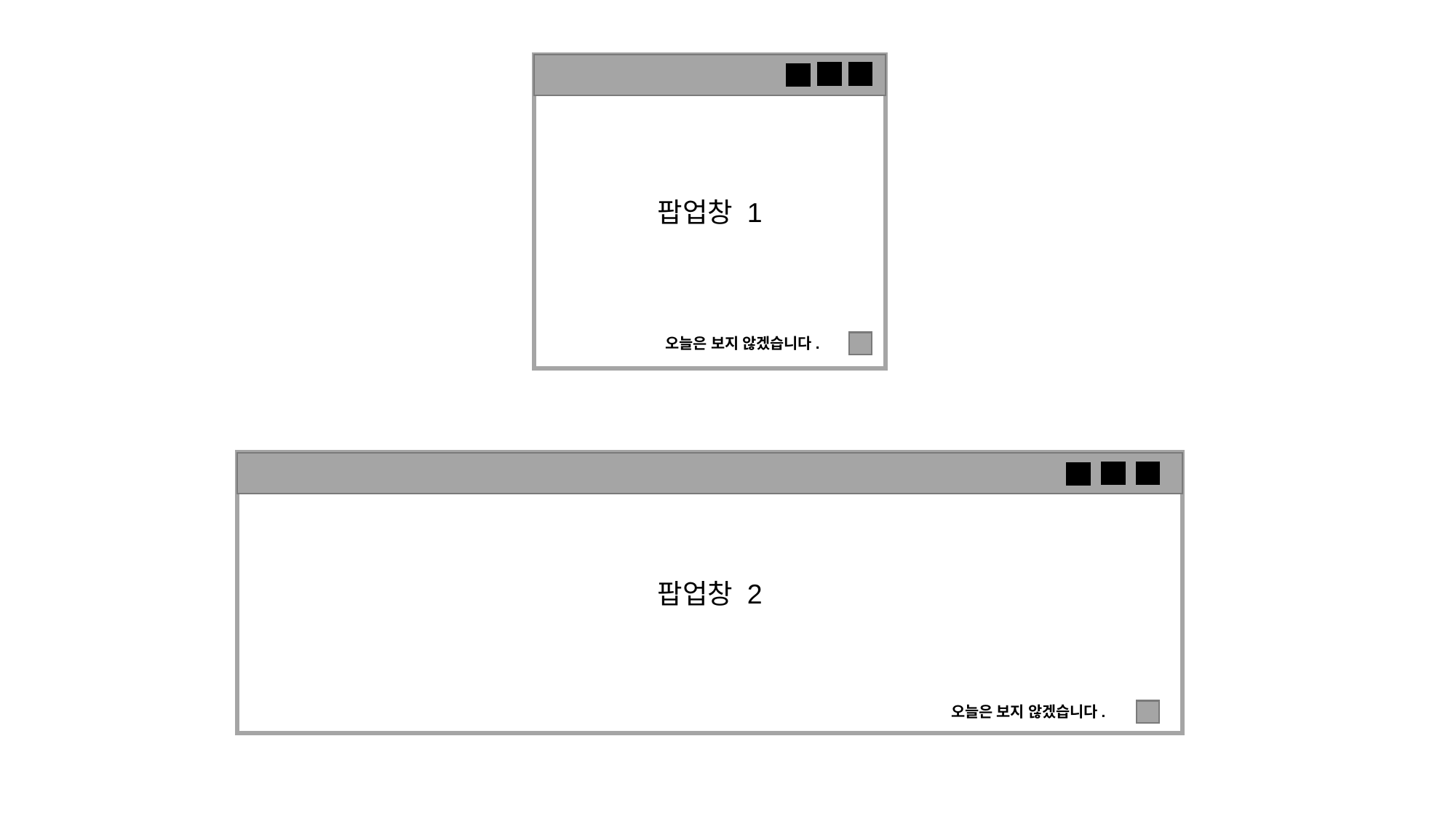

팝업창 1

오늘은 보지 않겠습니다.

팝업창 2

오늘은 보지 않겠습니다.